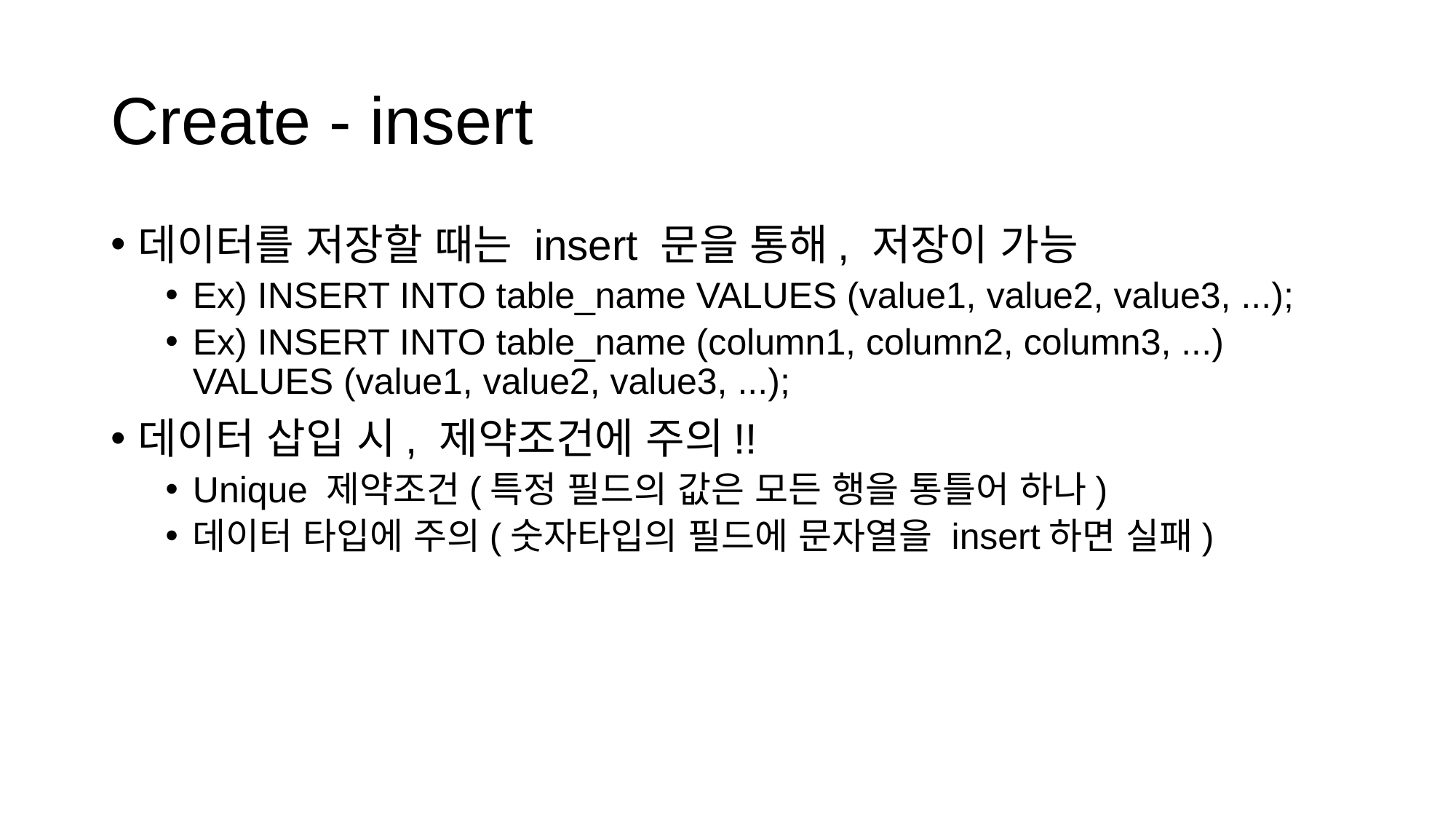

# Create - insert
데이터를 저장할 때는 insert 문을 통해, 저장이 가능
Ex) INSERT INTO table_name VALUES (value1, value2, value3, ...);
Ex) INSERT INTO table_name (column1, column2, column3, ...) VALUES (value1, value2, value3, ...);
데이터 삽입 시, 제약조건에 주의!!
Unique 제약조건(특정 필드의 값은 모든 행을 통틀어 하나)
데이터 타입에 주의(숫자타입의 필드에 문자열을 insert하면 실패)